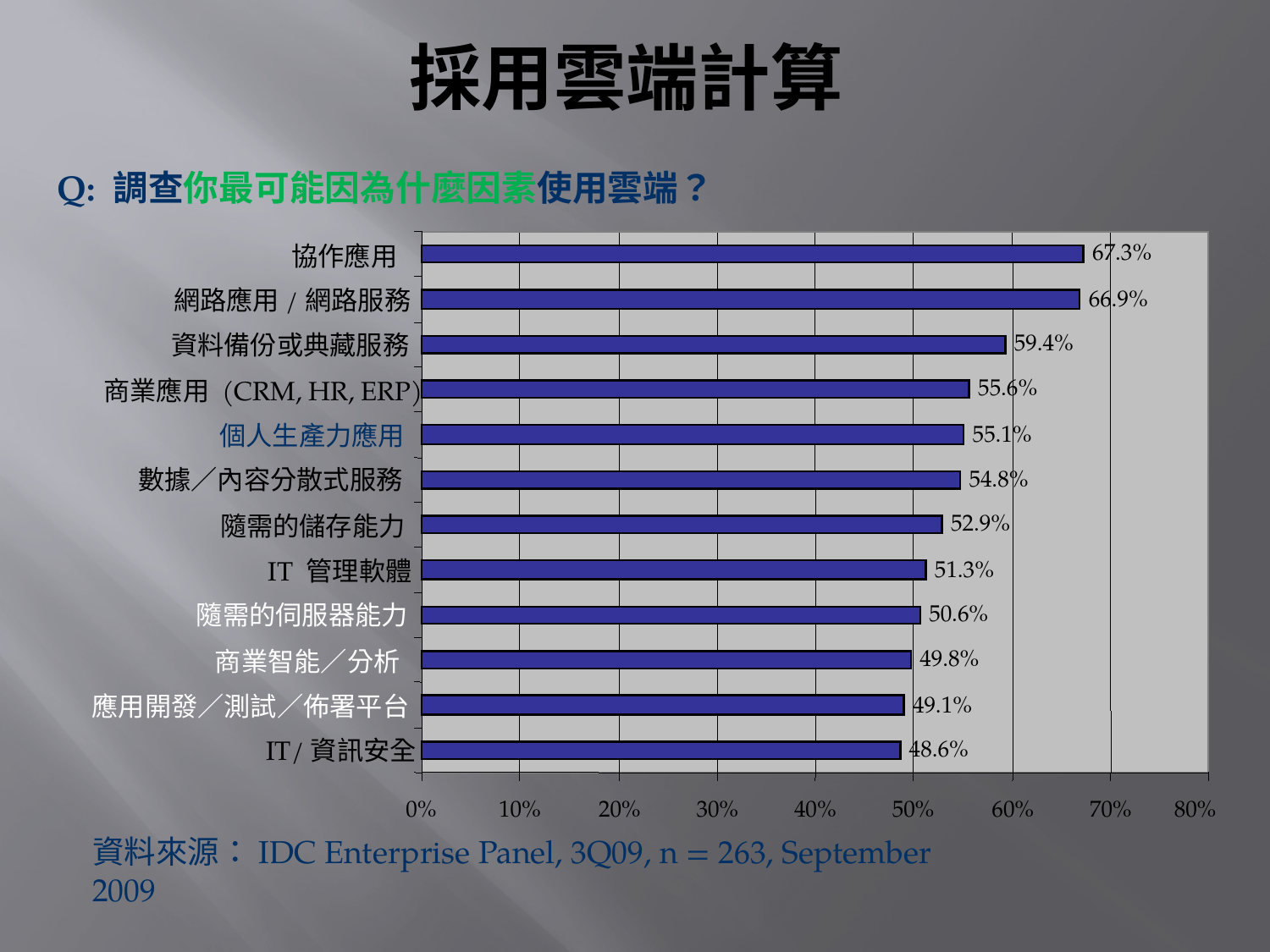

# 採用雲端計算
Q: 調查你最可能因為什麼因素使用雲端？

67.3%
協作應用

網路應用/網路服務
66.9%

資料備份或典藏服務
59.4%

55.6%
商業應用 (CRM, HR, ERP)

個人生產力應用
55.1%

數據／內容分散式服務
54.8%

52.9%
隨需的儲存能力

IT 管理軟體
51.3%

隨需的伺服器能力
50.6%

49.8%
商業智能／分析

應用開發／測試／佈署平台
49.1%

IT/資訊安全
48.6%

0%
10%
20%
30%
40%
50%
60%
70%
80%

資料來源：IDC Enterprise Panel, 3Q09, n = 263, September 2009